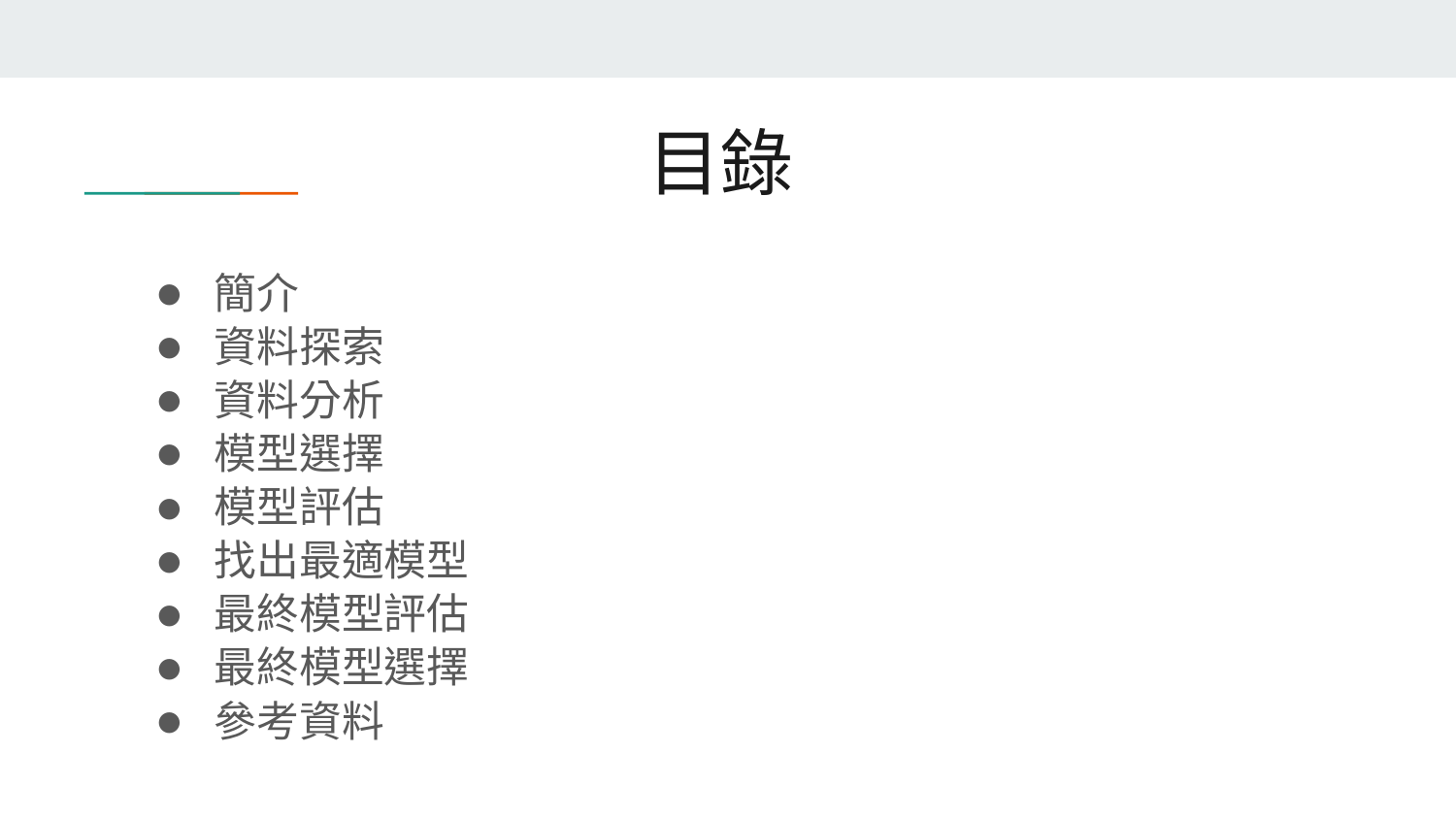

# 目錄
簡介
資料探索
資料分析
模型選擇
模型評估
找出最適模型
最終模型評估
最終模型選擇
參考資料